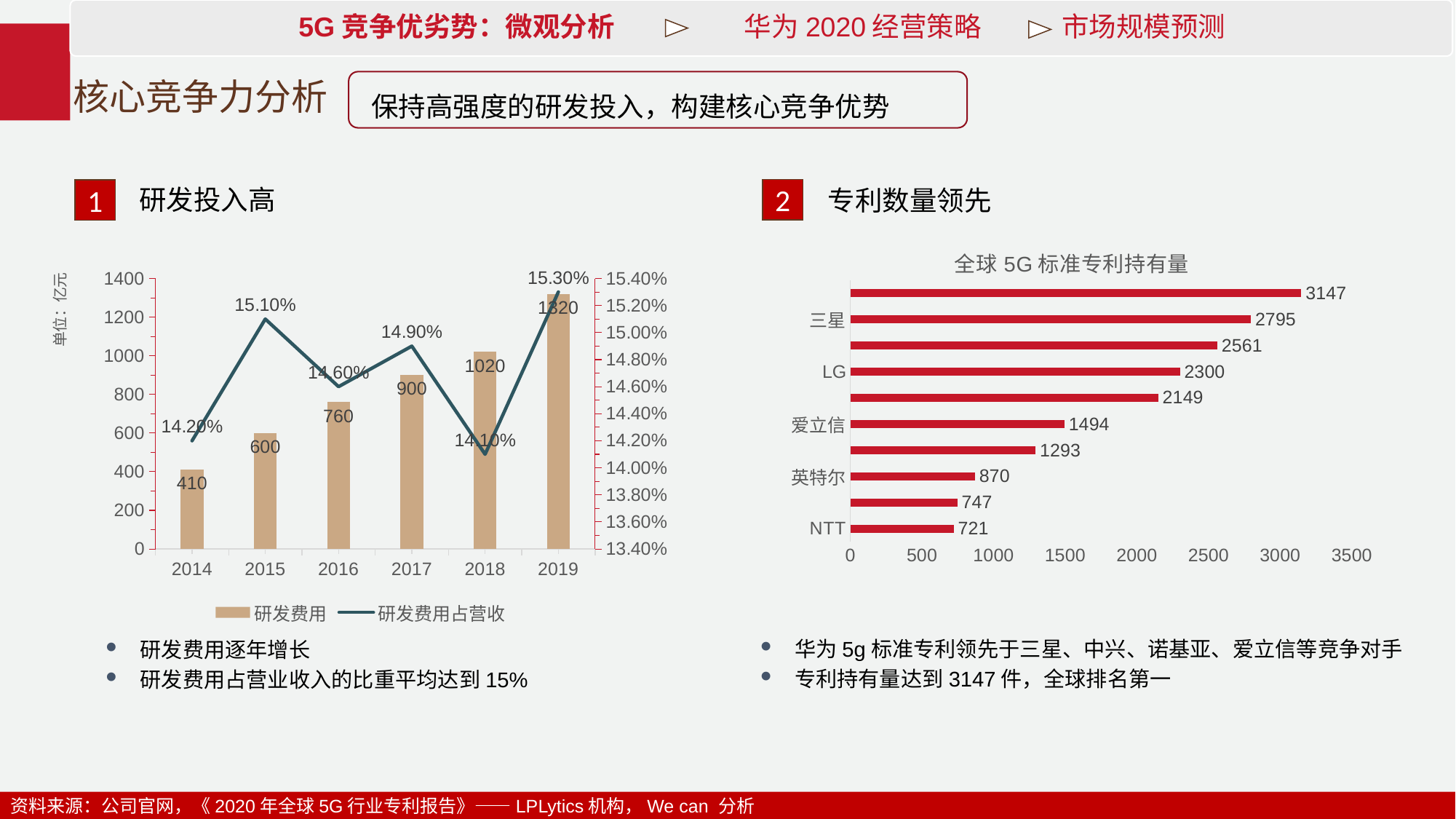

5G竞争优劣势：微观分析                     华为2020经营策略             市场规模预测

保持高强度的研发投入，构建核心竞争优势

# 核心竞争力分析
研发投入高
专利数量领先
2
1

### Chart: 全球5G标准专利持有量

| Category | 数量 |
|---|---|
| NTT | 721.0 |
| 夏普 | 747.0 |
| 英特尔 | 870.0 |
| 高通 | 1293.0 |
| 爱立信 | 1494.0 |
| 诺基亚 | 2149.0 |
| LG | 2300.0 |
| 中兴 | 2561.0 |
| 三星 | 2795.0 |
| 华为 | 3147.0 |

### Chart

| Category | 研发费用 | 研发费用占营收 |
|---|---|---|
| 2014 | 410.0 | 0.142 |
| 2015 | 600.0 | 0.151 |
| 2016 | 760.0 | 0.146 |
| 2017 | 900.0 | 0.149 |
| 2018 | 1020.0 | 0.141 |
| 2019 | 1320.0 | 0.153 |
华为5g标准专利领先于三星、中兴、诺基亚、爱立信等竞争对手
专利持有量达到3147件，全球排名第一

研发费用逐年增长
研发费用占营业收入的比重平均达到15%
资料来源：公司官网，《2020年全球5G行业专利报告》——LPLytics机构，We can 分析